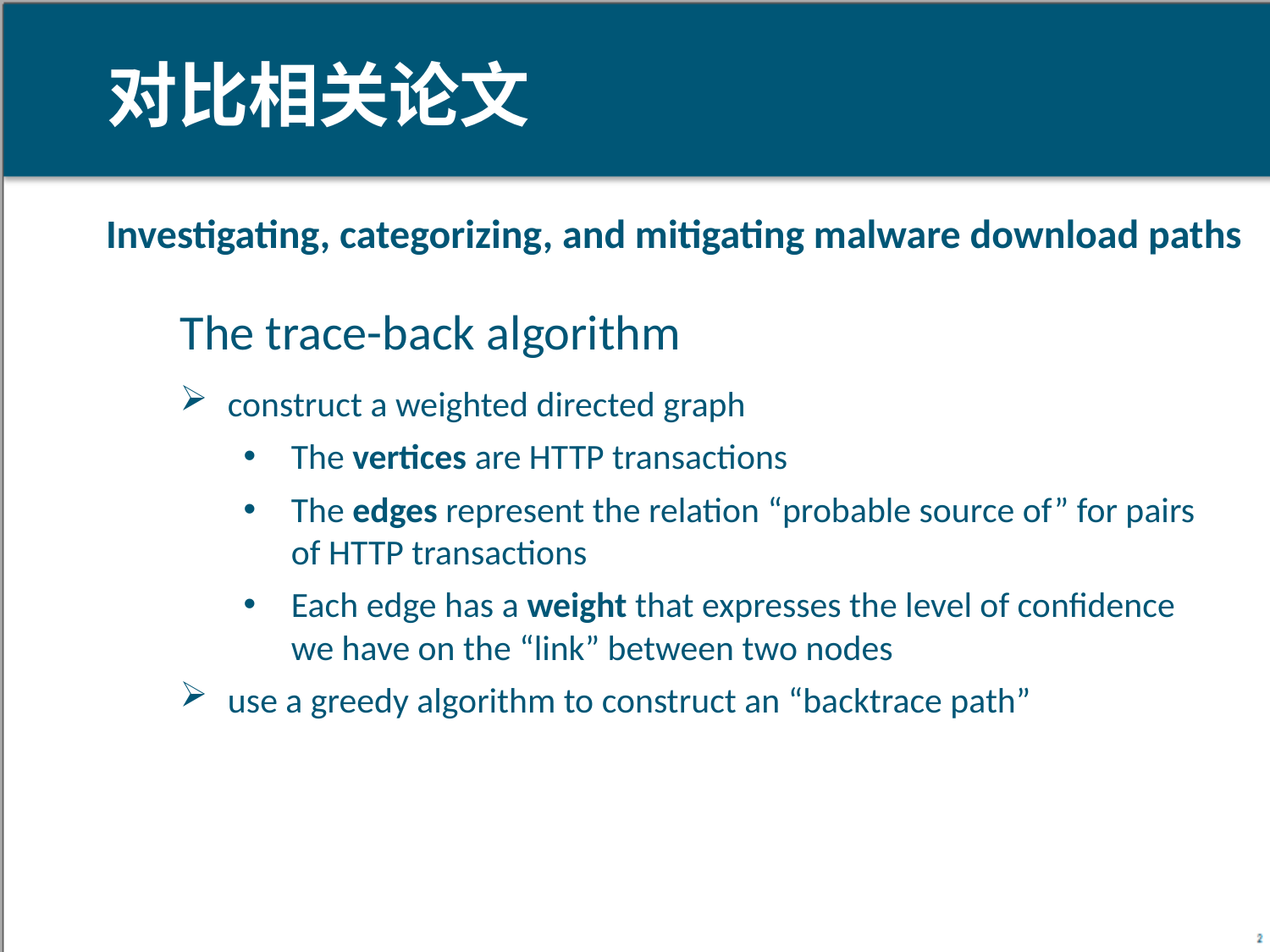

对比相关论文
Investigating, categorizing, and mitigating malware download paths
The trace-back algorithm
construct a weighted directed graph
The vertices are HTTP transactions
The edges represent the relation “probable source of” for pairs of HTTP transactions
Each edge has a weight that expresses the level of confidence we have on the “link” between two nodes
use a greedy algorithm to construct an “backtrace path”